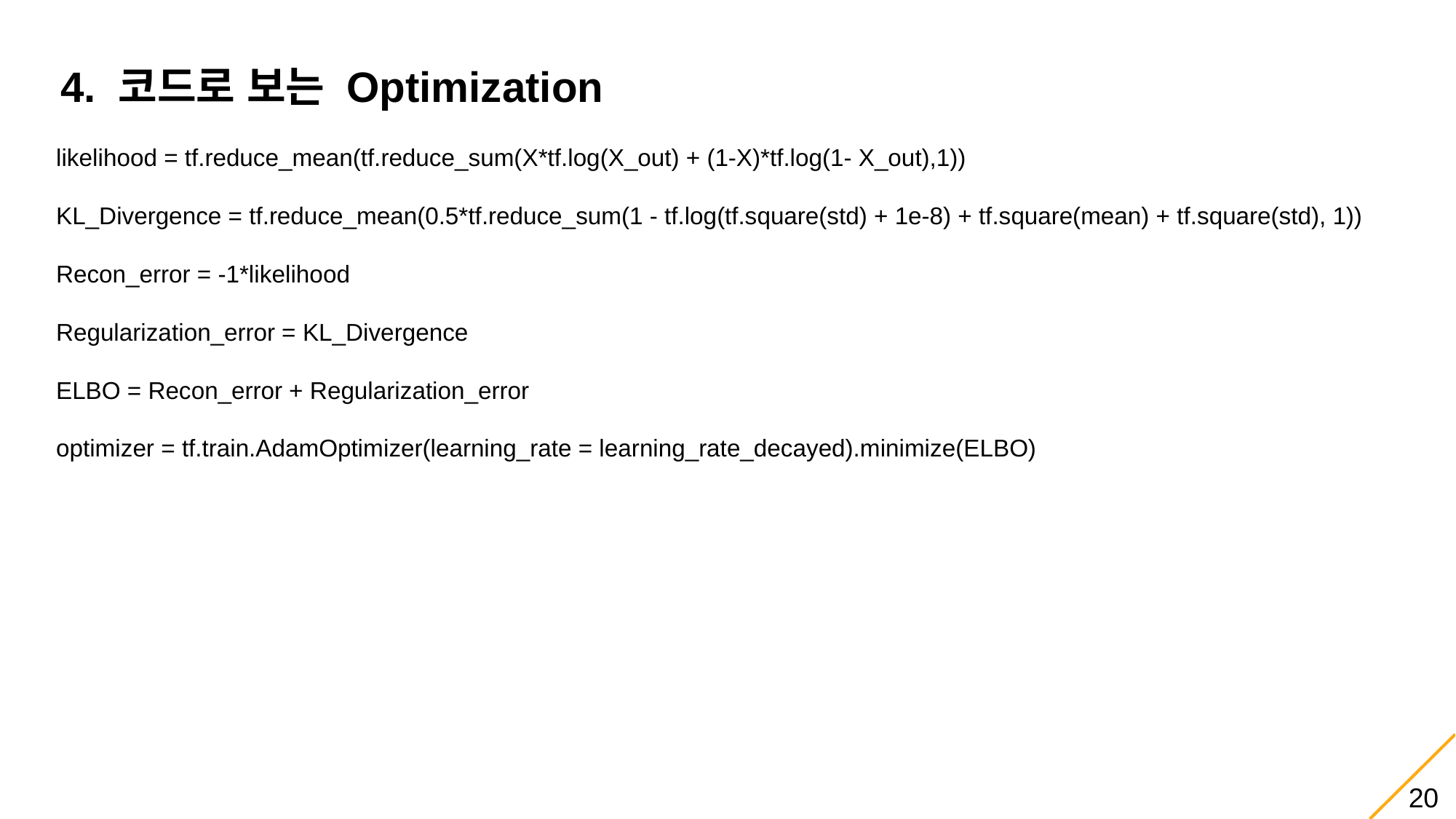

4. 코드로 보는 Optimization
 likelihood = tf.reduce_mean(tf.reduce_sum(X*tf.log(X_out) + (1-X)*tf.log(1- X_out),1))

 KL_Divergence = tf.reduce_mean(0.5*tf.reduce_sum(1 - tf.log(tf.square(std) + 1e-8) + tf.square(mean) + tf.square(std), 1))

 Recon_error = -1*likelihood

 Regularization_error = KL_Divergence

 ELBO = Recon_error + Regularization_error

 optimizer = tf.train.AdamOptimizer(learning_rate = learning_rate_decayed).minimize(ELBO)
20